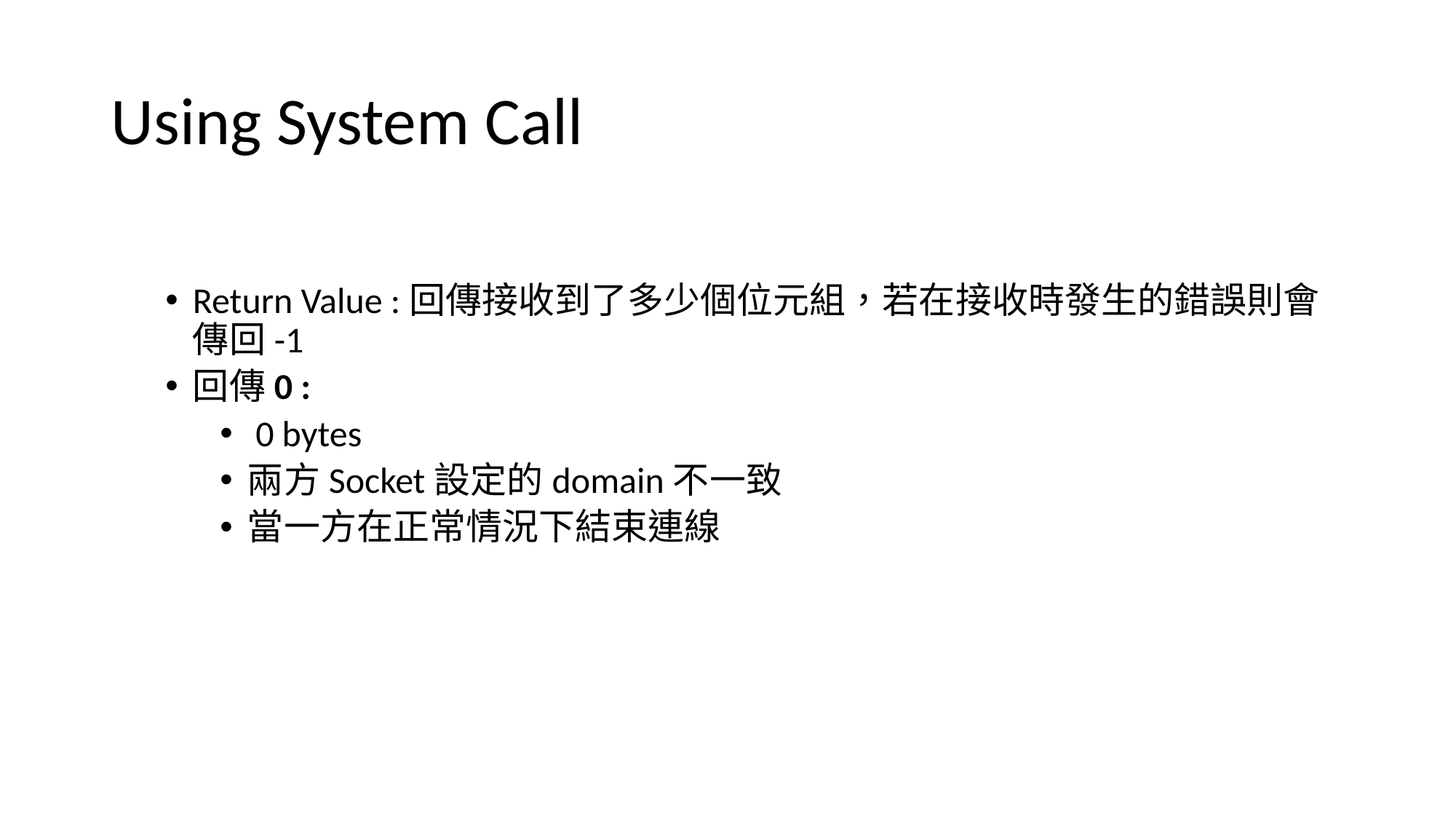

# Using System Call

Return Value :回傳接收到了多少個位元組，若在接收時發生的錯誤則會傳回-1
回傳0 :
 0 bytes
兩方Socket設定的domain不一致
當一方在正常情況下結束連線